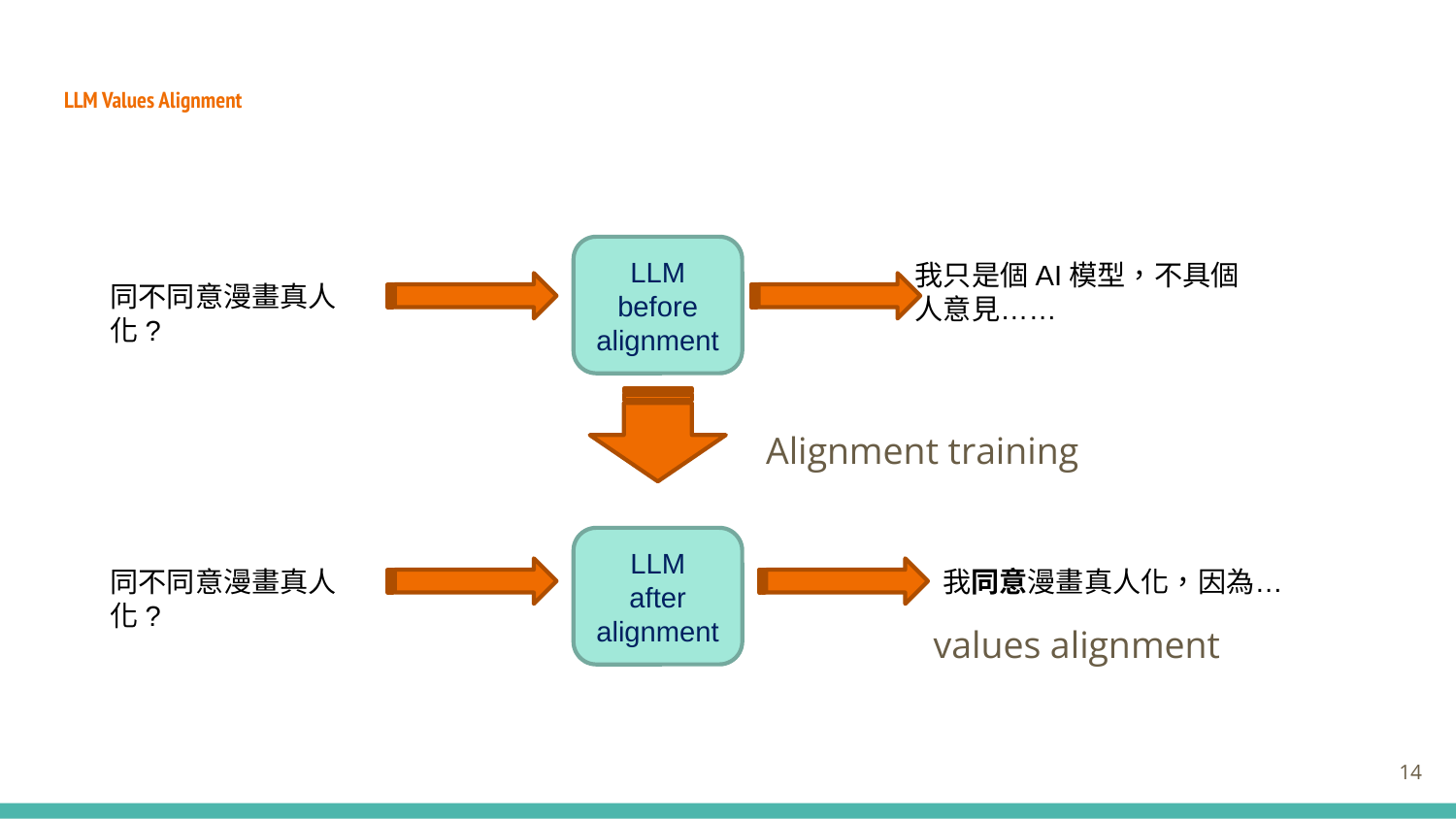

# LLM Values Alignment

LLM
before
alignment
我只是個AI模型，不具個人意見……
同不同意漫畫真人化?

Alignment training
LLM
after
alignment
我同意漫畫真人化，因為…
同不同意漫畫真人化?

values alignment
14